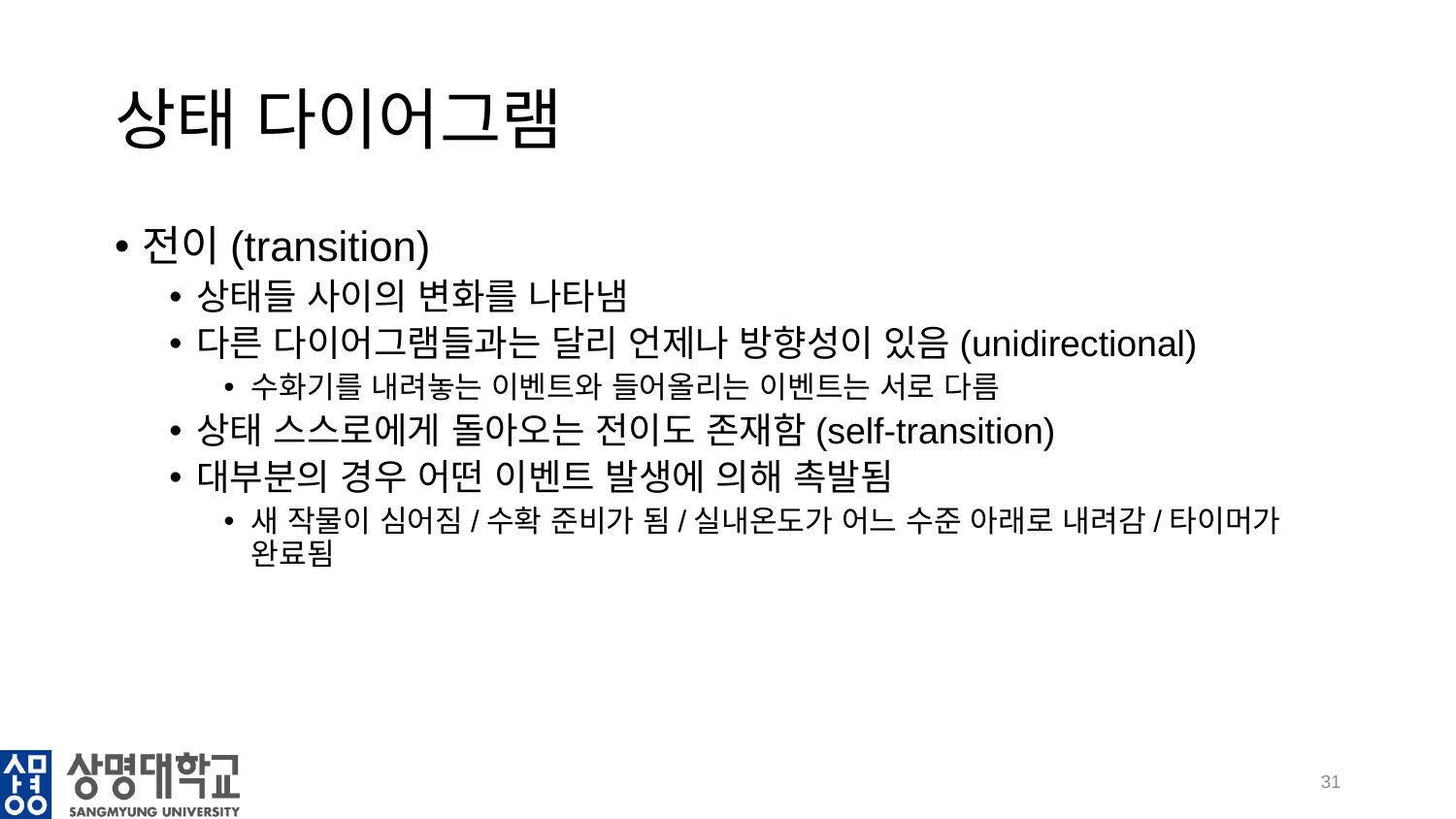

# 상태 다이어그램
전이(transition)
상태들 사이의 변화를 나타냄
다른 다이어그램들과는 달리 언제나 방향성이 있음(unidirectional)
수화기를 내려놓는 이벤트와 들어올리는 이벤트는 서로 다름
상태 스스로에게 돌아오는 전이도 존재함(self-transition)
대부분의 경우 어떤 이벤트 발생에 의해 촉발됨
새 작물이 심어짐/수확 준비가 됨/실내온도가 어느 수준 아래로 내려감/타이머가 완료됨
31